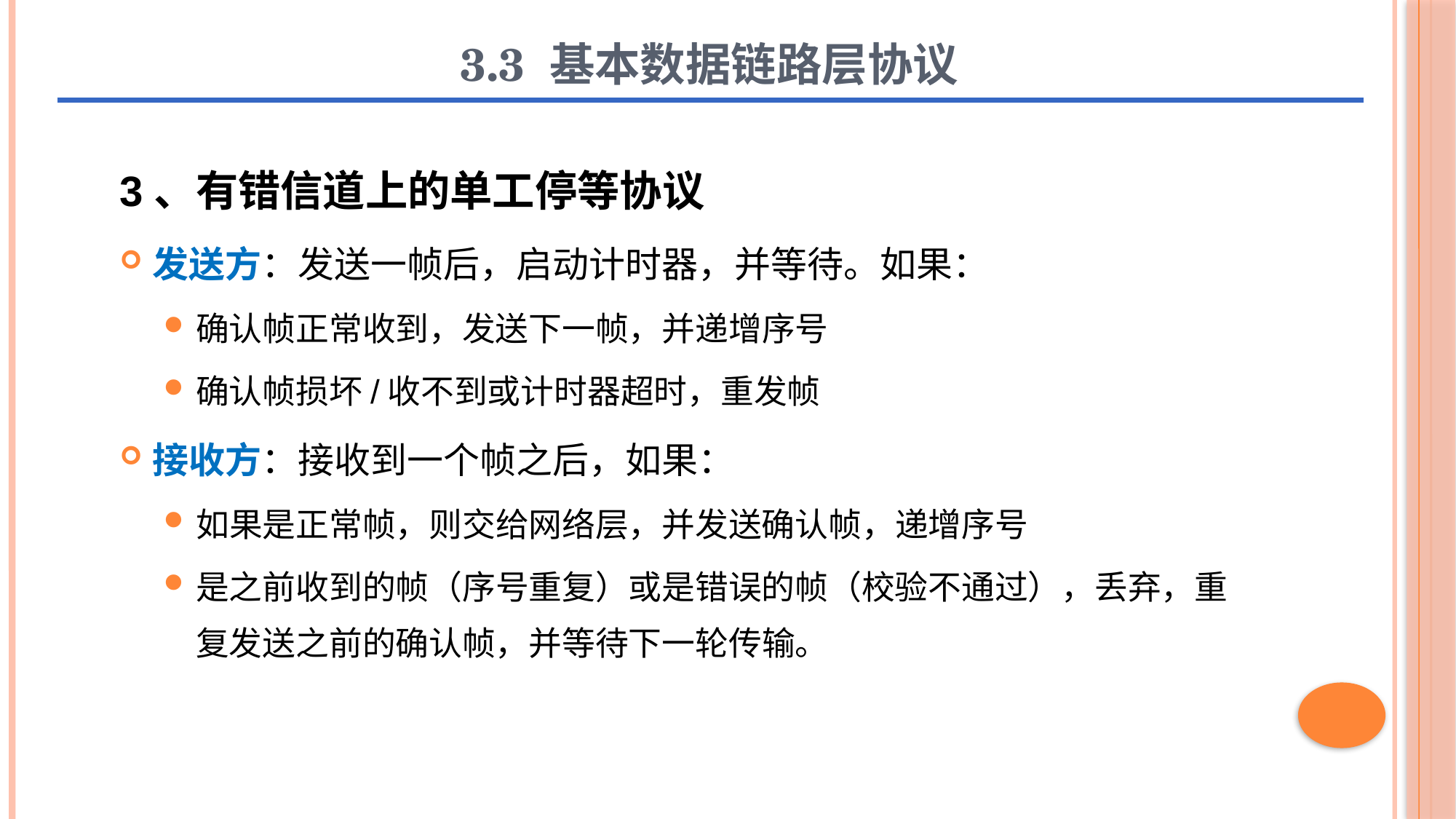

# 3.3 基本数据链路层协议
3、有错信道上的单工停等协议
发送方：发送一帧后，启动计时器，并等待。如果：
确认帧正常收到，发送下一帧，并递增序号
确认帧损坏/收不到或计时器超时，重发帧
接收方：接收到一个帧之后，如果：
如果是正常帧，则交给网络层，并发送确认帧，递增序号
是之前收到的帧（序号重复）或是错误的帧（校验不通过），丢弃，重复发送之前的确认帧，并等待下一轮传输。